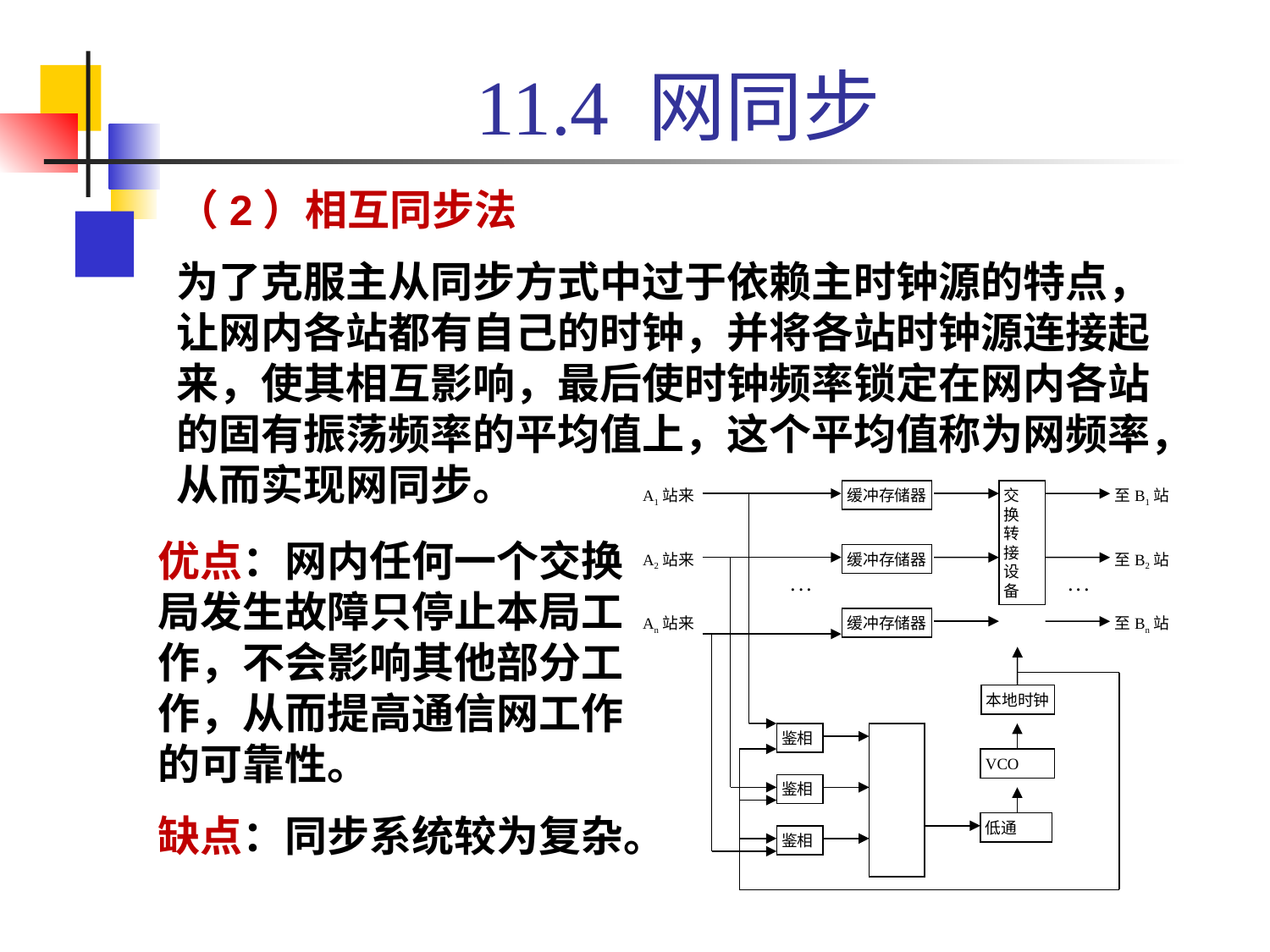

11.4 网同步
（2）相互同步法
为了克服主从同步方式中过于依赖主时钟源的特点，让网内各站都有自己的时钟，并将各站时钟源连接起来，使其相互影响，最后使时钟频率锁定在网内各站的固有振荡频率的平均值上，这个平均值称为网频率，从而实现网同步。

A1站来
缓冲存储器
交
换
转
接
设
备
至B1站
A2站来
缓冲存储器
至B2站
. . .
. . .
An站来
缓冲存储器
至Bn站
本地时钟
鉴相

VCO
鉴相
低通
鉴相
优点：网内任何一个交换局发生故障只停止本局工作，不会影响其他部分工作，从而提高通信网工作的可靠性。
缺点：同步系统较为复杂。